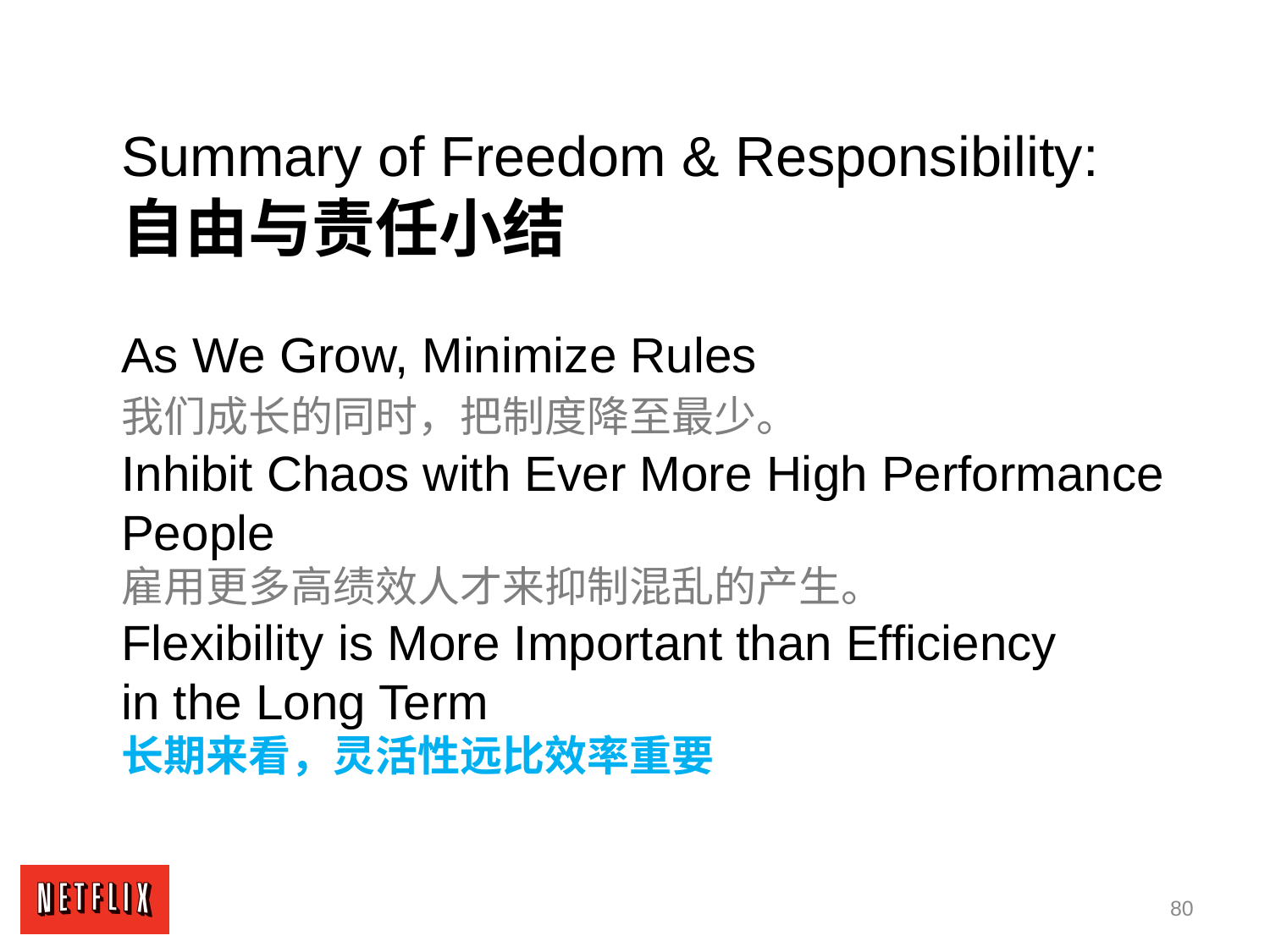

Summary of Freedom & Responsibility:
自由与责任小结
As We Grow, Minimize Rules
我们成长的同时，把制度降至最少。
Inhibit Chaos with Ever More High Performance People
雇用更多高绩效人才来抑制混乱的产生。
Flexibility is More Important than Efficiency
in the Long Term
长期来看，灵活性远比效率重要
80